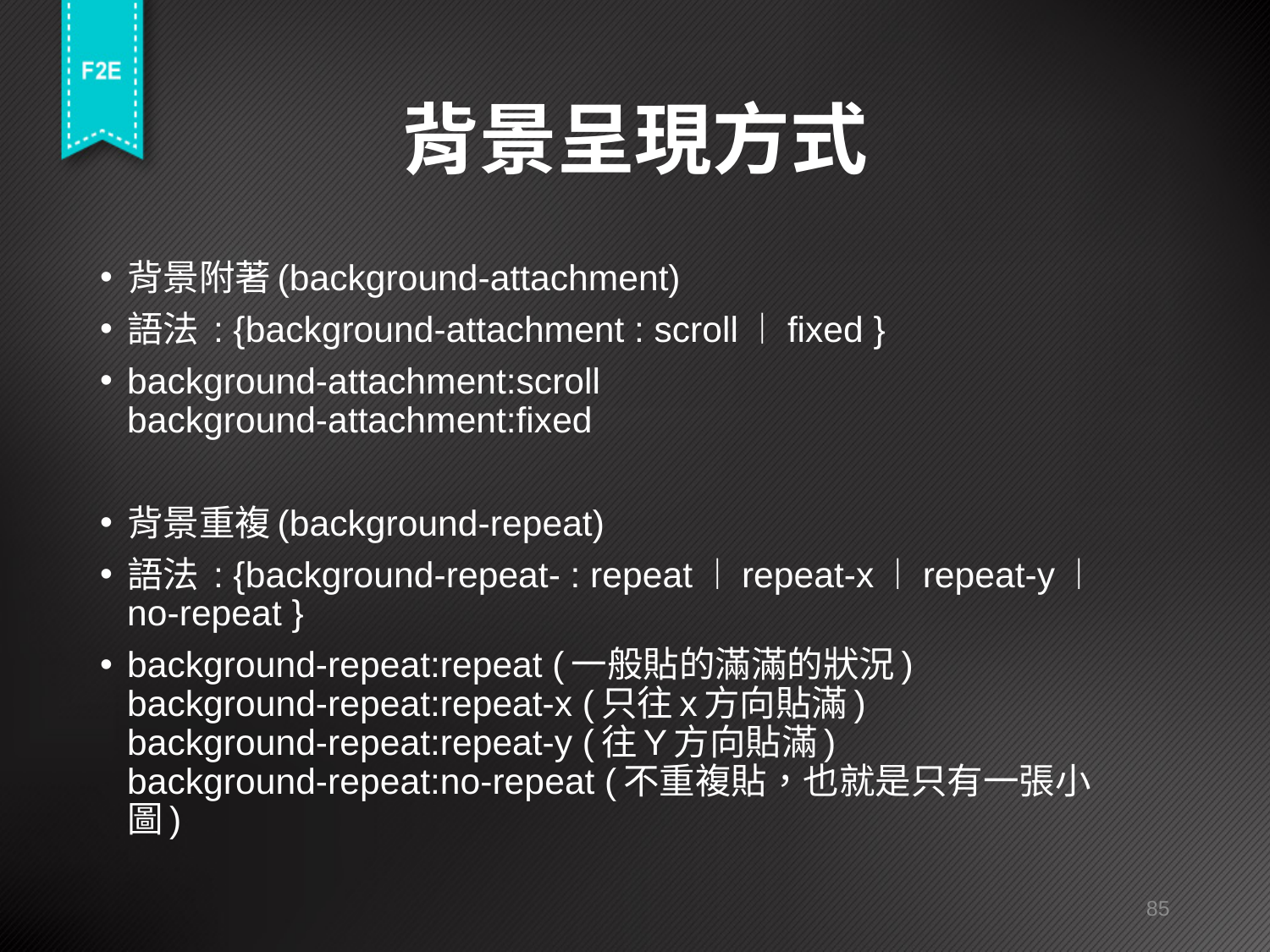

# 背景呈現方式
背景附著(background-attachment)
語法 : {background-attachment : scroll︱fixed }
background-attachment:scroll
background-attachment:fixed

背景重複(background-repeat)
語法 : {background-repeat- : repeat︱repeat-x︱repeat-y︱no-repeat }
background-repeat:repeat (一般貼的滿滿的狀況)
background-repeat:repeat-x (只往x方向貼滿)
background-repeat:repeat-y (往Y方向貼滿)
background-repeat:no-repeat (不重複貼，也就是只有一張小圖)
85